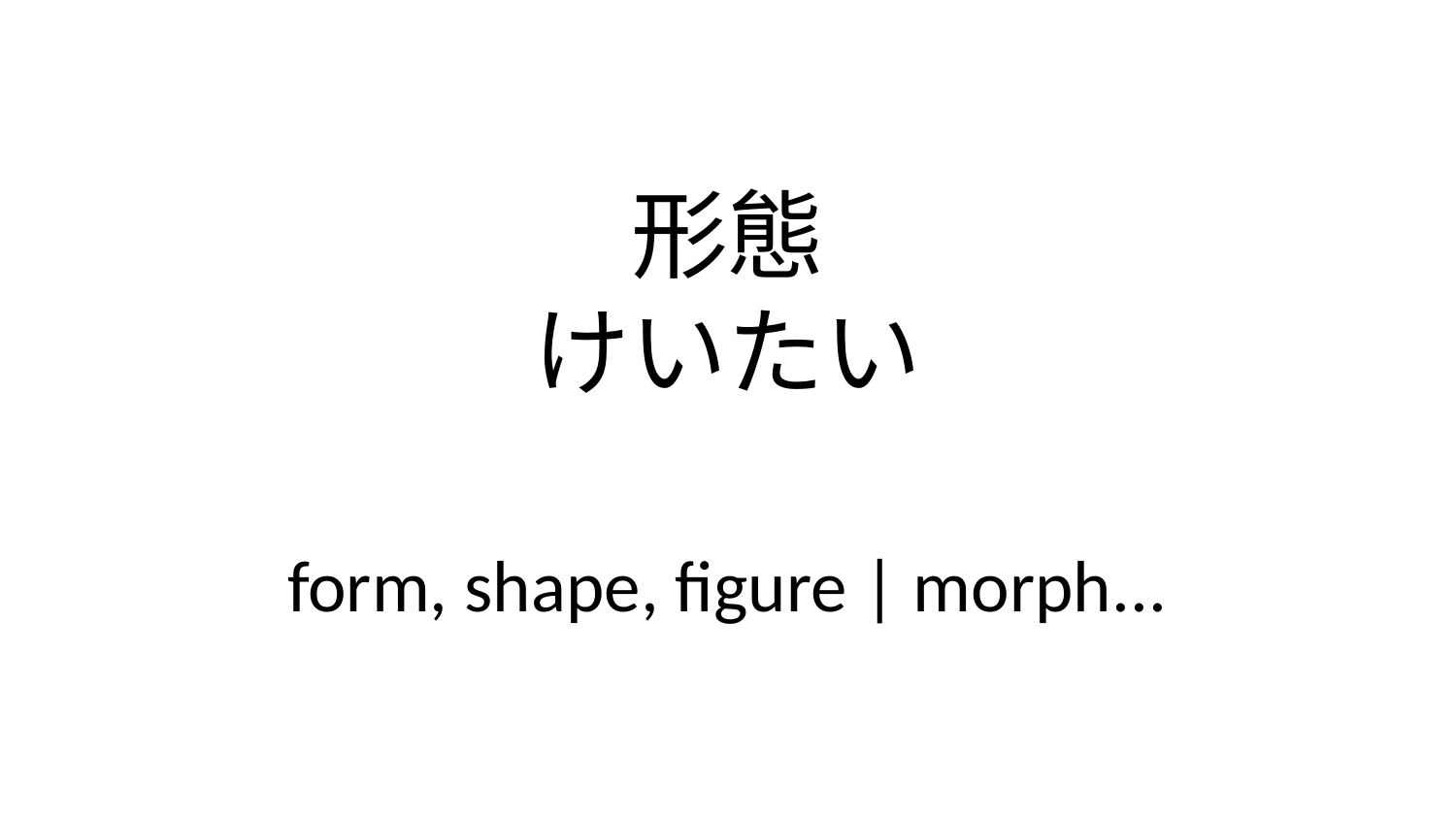

形態
けいたい
form, shape, figure | morph...
451-465